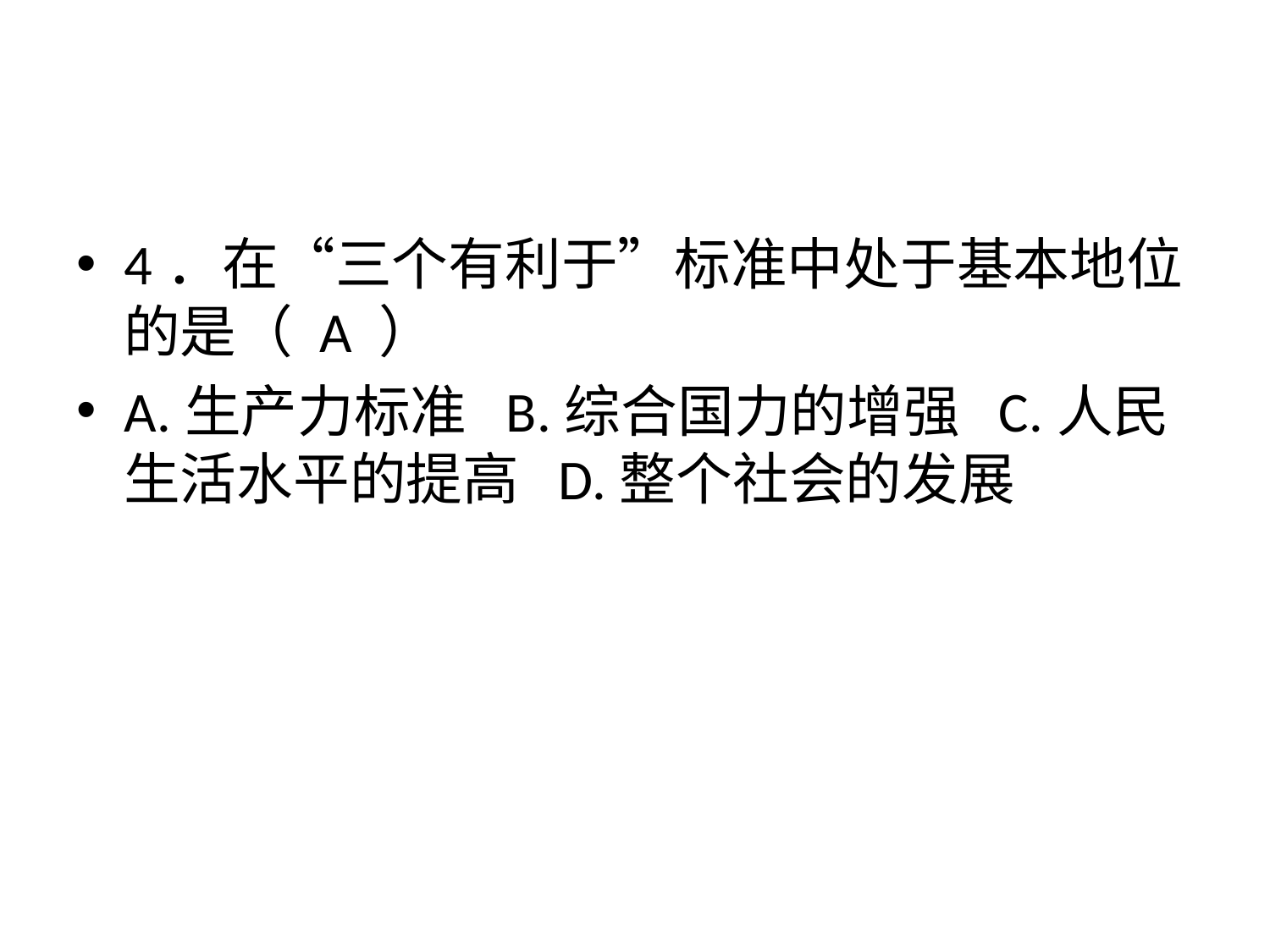

#
4．在“三个有利于”标准中处于基本地位的是（ A ）
A.生产力标准  B.综合国力的增强  C.人民生活水平的提高  D.整个社会的发展